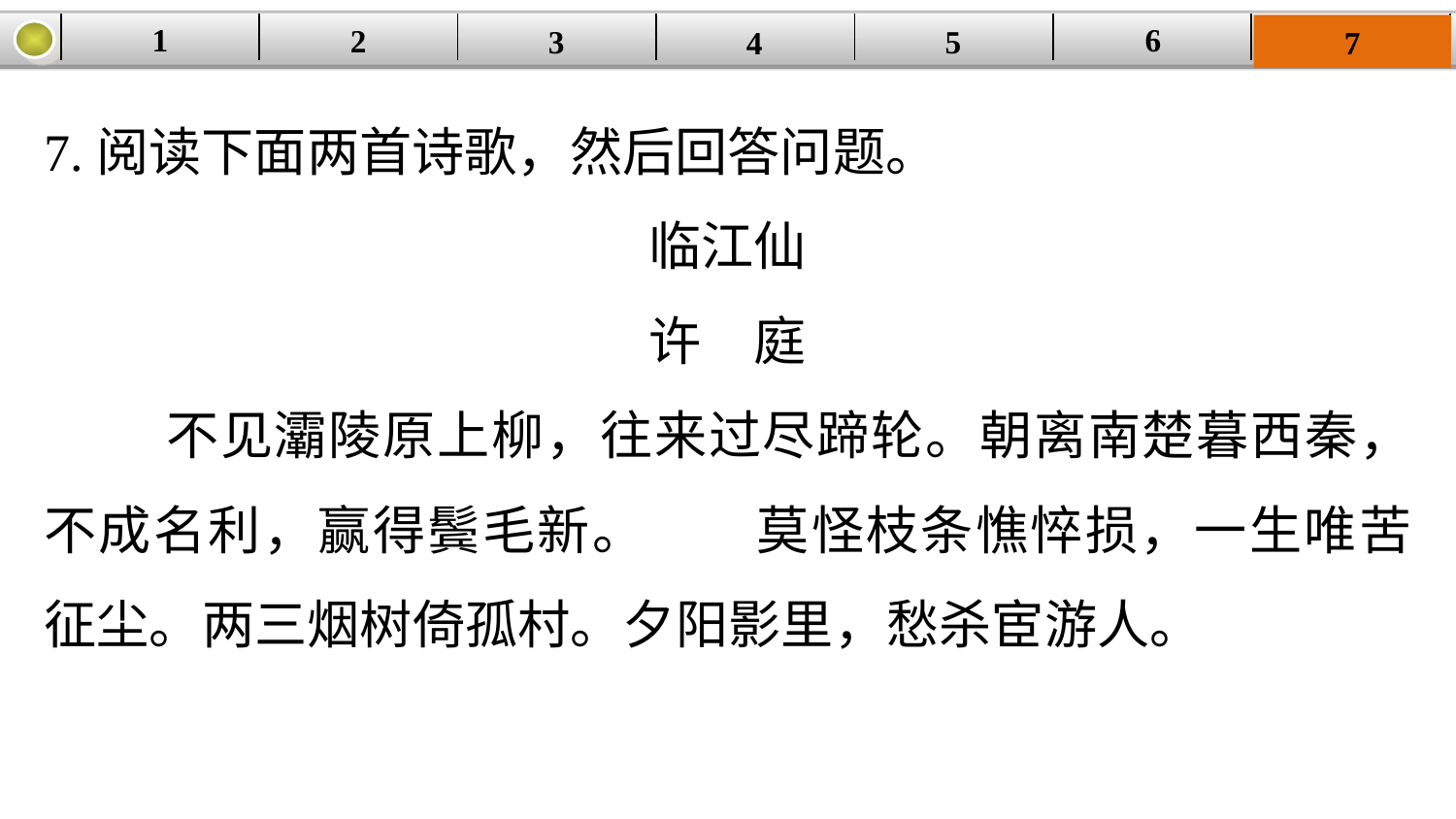

1
6
2
|  |  |  |  |  |  |  |
| --- | --- | --- | --- | --- | --- | --- |
3
5
7
4

7.阅读下面两首诗歌，然后回答问题。
临江仙
许　庭
        不见灞陵原上柳，往来过尽蹄轮。朝离南楚暮西秦，不成名利，赢得鬓毛新。　　莫怪枝条憔悴损，一生唯苦征尘。两三烟树倚孤村。夕阳影里，愁杀宦游人。